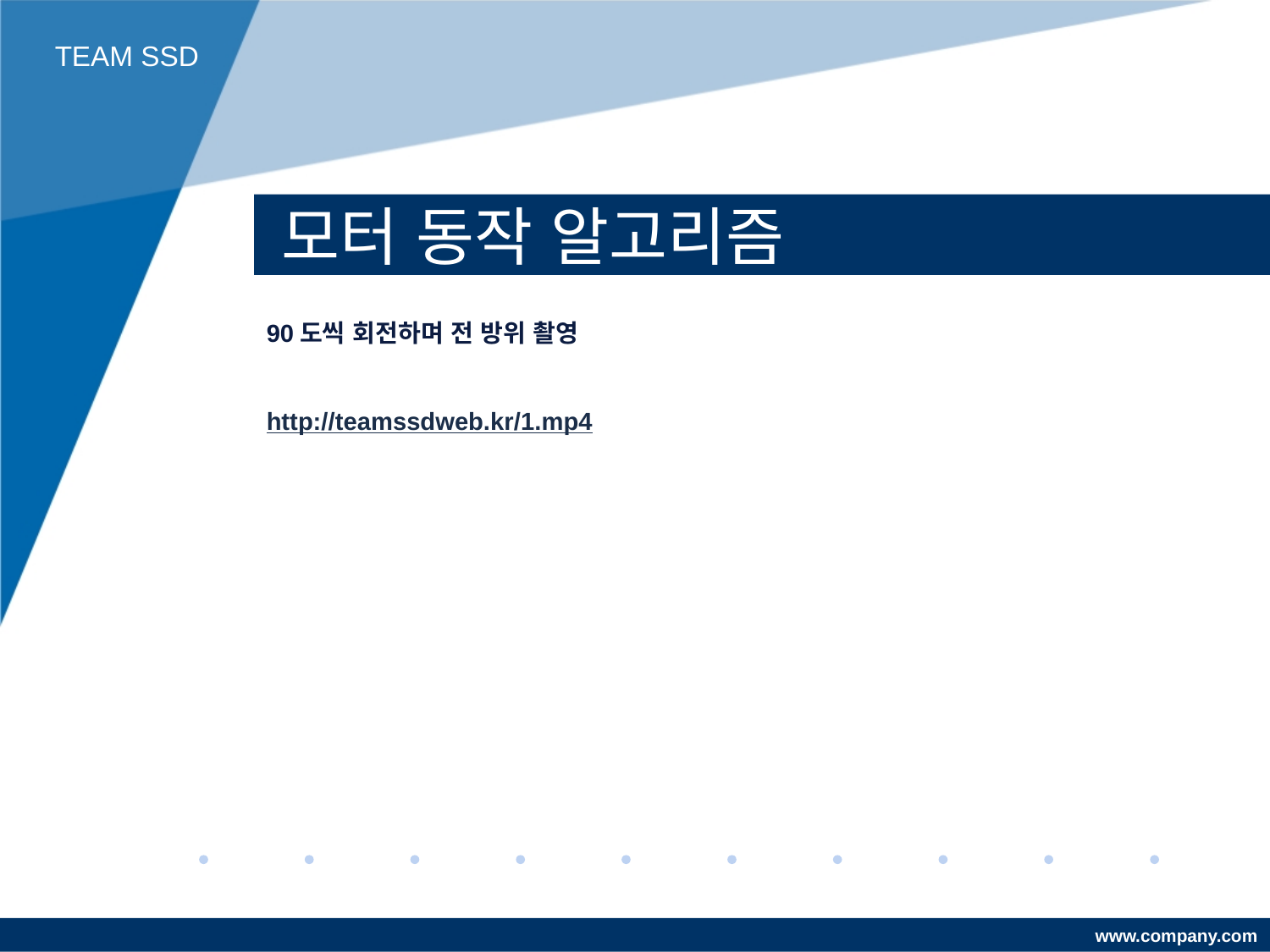

TEAM SSD
# 모터 동작 알고리즘
90도씩 회전하며 전 방위 촬영

http://teamssdweb.kr/1.mp4